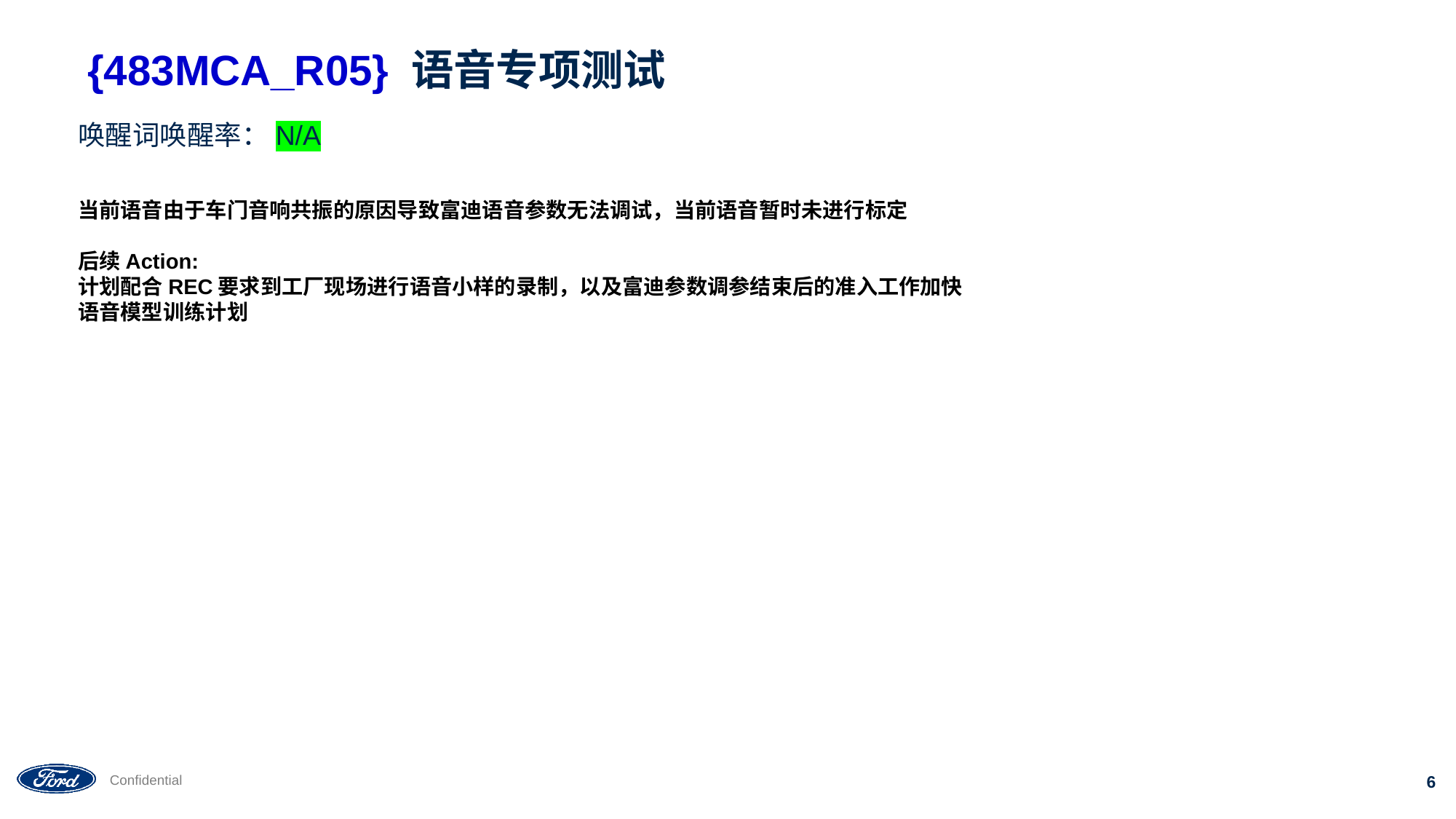

# {483MCA_R05} 语音专项测试
唤醒词唤醒率：N/A
当前语音由于车门音响共振的原因导致富迪语音参数无法调试，当前语音暂时未进行标定

后续Action:
计划配合REC要求到工厂现场进行语音小样的录制，以及富迪参数调参结束后的准入工作加快语音模型训练计划